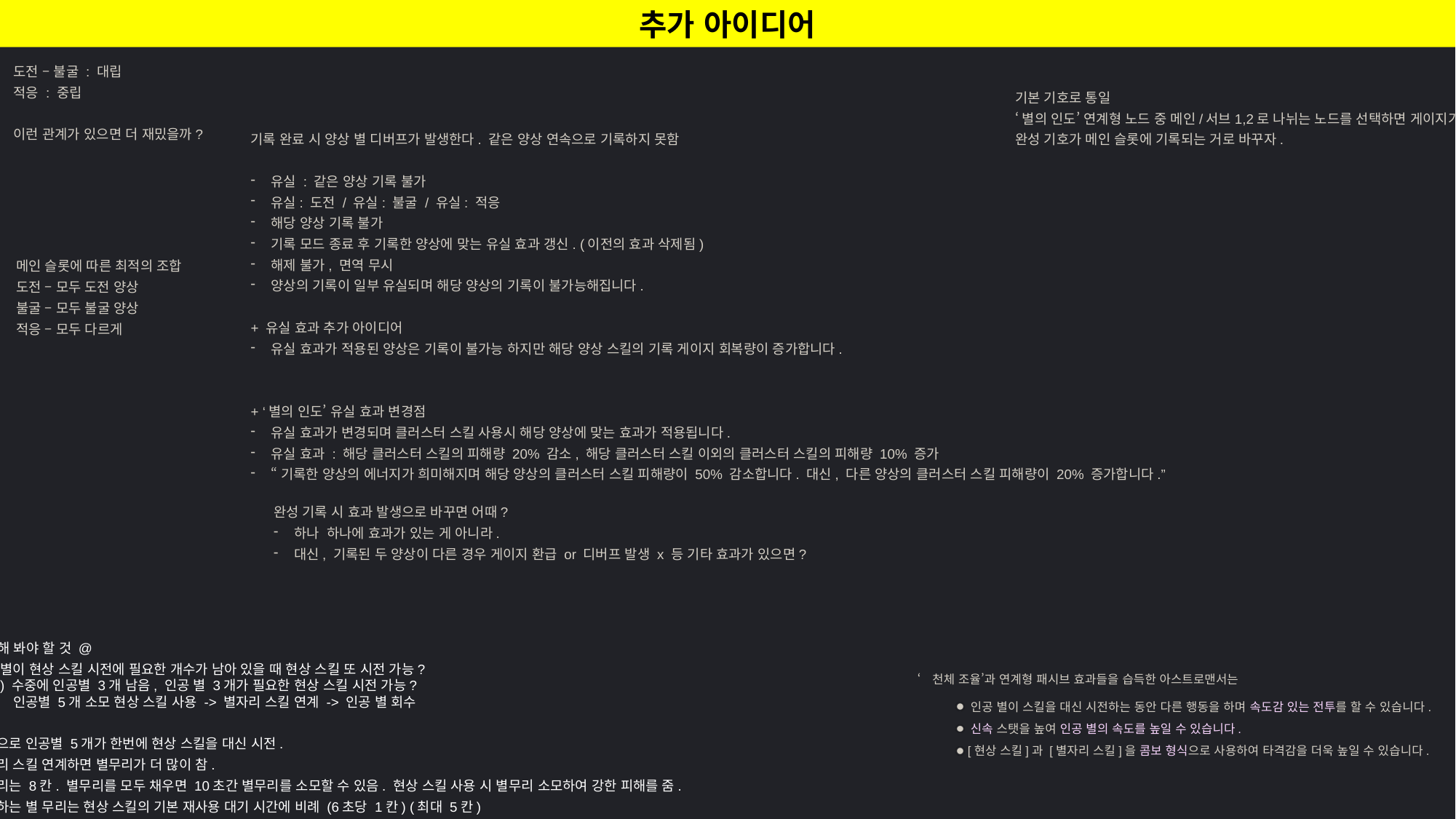

추가 아이디어
도전 – 불굴 : 대립
적응 : 중립

이런 관계가 있으면 더 재밌을까?

기본 기호로 통일
‘별의 인도’ 연계형 노드 중 메인/서브1,2로 나뉘는 노드를 선택하면 게이지가 변경되고
완성 기호가 메인 슬롯에 기록되는 거로 바꾸자.
기록 완료 시 양상 별 디버프가 발생한다. 같은 양상 연속으로 기록하지 못함

유실 : 같은 양상 기록 불가
유실: 도전 / 유실: 불굴 / 유실: 적응
해당 양상 기록 불가
기록 모드 종료 후 기록한 양상에 맞는 유실 효과 갱신. (이전의 효과 삭제됨)
해제 불가, 면역 무시
양상의 기록이 일부 유실되며 해당 양상의 기록이 불가능해집니다.

+ 유실 효과 추가 아이디어
유실 효과가 적용된 양상은 기록이 불가능 하지만 해당 양상 스킬의 기록 게이지 회복량이 증가합니다.

+ ‘별의 인도’ 유실 효과 변경점
유실 효과가 변경되며 클러스터 스킬 사용시 해당 양상에 맞는 효과가 적용됩니다.
유실 효과 : 해당 클러스터 스킬의 피해량 20% 감소, 해당 클러스터 스킬 이외의 클러스터 스킬의 피해량 10% 증가
“기록한 양상의 에너지가 희미해지며 해당 양상의 클러스터 스킬 피해량이 50% 감소합니다. 대신, 다른 양상의 클러스터 스킬 피해량이 20% 증가합니다.”

메인 슬롯에 따른 최적의 조합
도전 – 모두 도전 양상
불굴 – 모두 불굴 양상
적응 – 모두 다르게
완성 기록 시 효과 발생으로 바꾸면 어때?
하나  하나에 효과가 있는 게 아니라.
대신, 기록된 두 양상이 다른 경우 게이지 환급 or 디버프 발생 x 등 기타 효과가 있으면?
@ 생각해 봐야 할 것 @
인공 별이 현상 스킬 시전에 필요한 개수가 남아 있을 때 현상 스킬 또 시전 가능?
예시) 수중에 인공별 3개 남음, 인공 별 3개가 필요한 현상 스킬 시전 가능?
          인공별 5개 소모 현상 스킬 사용 -> 별자리 스킬 연계 -> 인공 별 회수

기본으로 인공별 5개가 한번에 현상 스킬을 대신 시전.
별자리 스킬 연계하면 별무리가 더 많이 참.
별무리는 8칸. 별무리를 모두 채우면 10초간 별무리를 소모할 수 있음. 현상 스킬 사용 시 별무리 소모하여 강한 피해를 줌.
소모하는 별 무리는 현상 스킬의 기본 재사용 대기 시간에 비례 (6초당 1칸) (최대 5칸)
별자리 스킬 연계 시 1칸을 복구 해줌.
예시) 별무리 5칸 소모 -> 별자리 스킬 연계 -> 1칸 복구로 남은 별무리 4칸 -> 별무리 4칸 소모 -> 별자리 스킬 연계 -> 1칸 복구로 남은 별무리 1칸
인공 별의 시전 속도 = 캐릭터의 공격 속도 / 인공 별의 회수 속도 = 캐릭터의 이동 속도

## 연계는 어떤 식으로 할 건데? ##
이펙트or모션이 변해?
효과만 적용 돼? -> 이러면 연계하는 의미가 단순 시스템만을 위한거니까 타격감을 보완한다는 점에 어긋나지.
연계 시 별자리 스킬이 시전 되지 않고 다른 스킬을 사용?
현상 스킬의 강화 or 새로운 모션의 스킬 or  별자리 스킬의 모션을 그대로 쓰지만 이펙트가 달라진다?

브레이커 평캔 : 일종의 연계 효과 (스킬 사용 후 평타 시 기본 공격의 마지막 타격이 발생)
‘천체 조율’과 연계형 패시브 효과들을 습득한 아스트로맨서는
 인공 별이 스킬을 대신 시전하는 동안 다른 행동을 하며 속도감 있는 전투를 할 수 있습니다.
 신속 스탯을 높여 인공 별의 속도를 높일 수 있습니다.
 [현상 스킬]과 [별자리 스킬]을 콤보 형식으로 사용하여 타격감을 더욱 높일 수 있습니다.